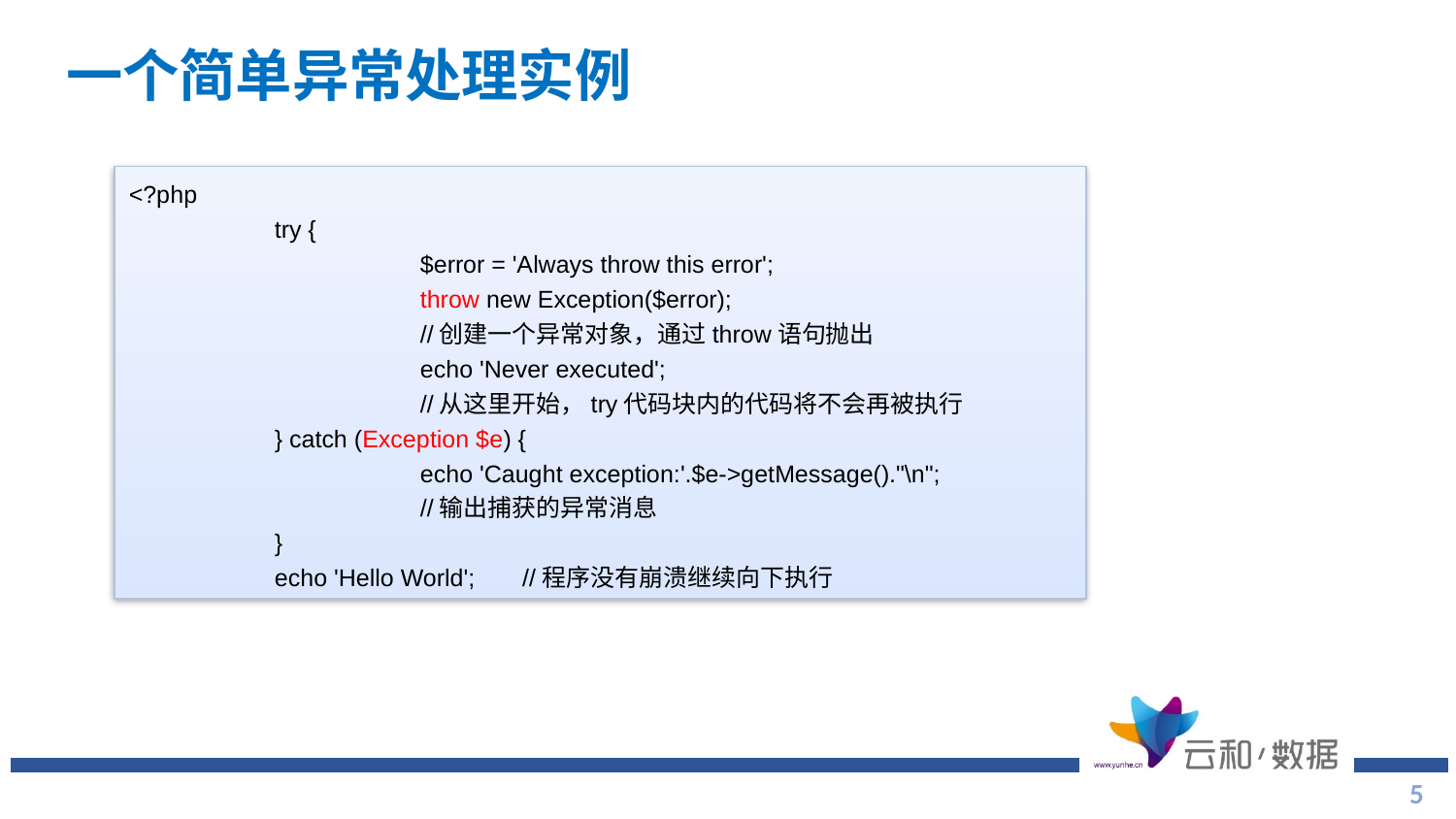

一个简单异常处理实例
<?php
	try {
		$error = 'Always throw this error';
		throw new Exception($error);
		//创建一个异常对象，通过throw语句抛出
		echo 'Never executed';
		//从这里开始，try代码块内的代码将不会再被执行
	} catch (Exception $e) {
		echo 'Caught exception:'.$e->getMessage()."\n";
		//输出捕获的异常消息
	}
	echo 'Hello World';       //程序没有崩溃继续向下执行
5